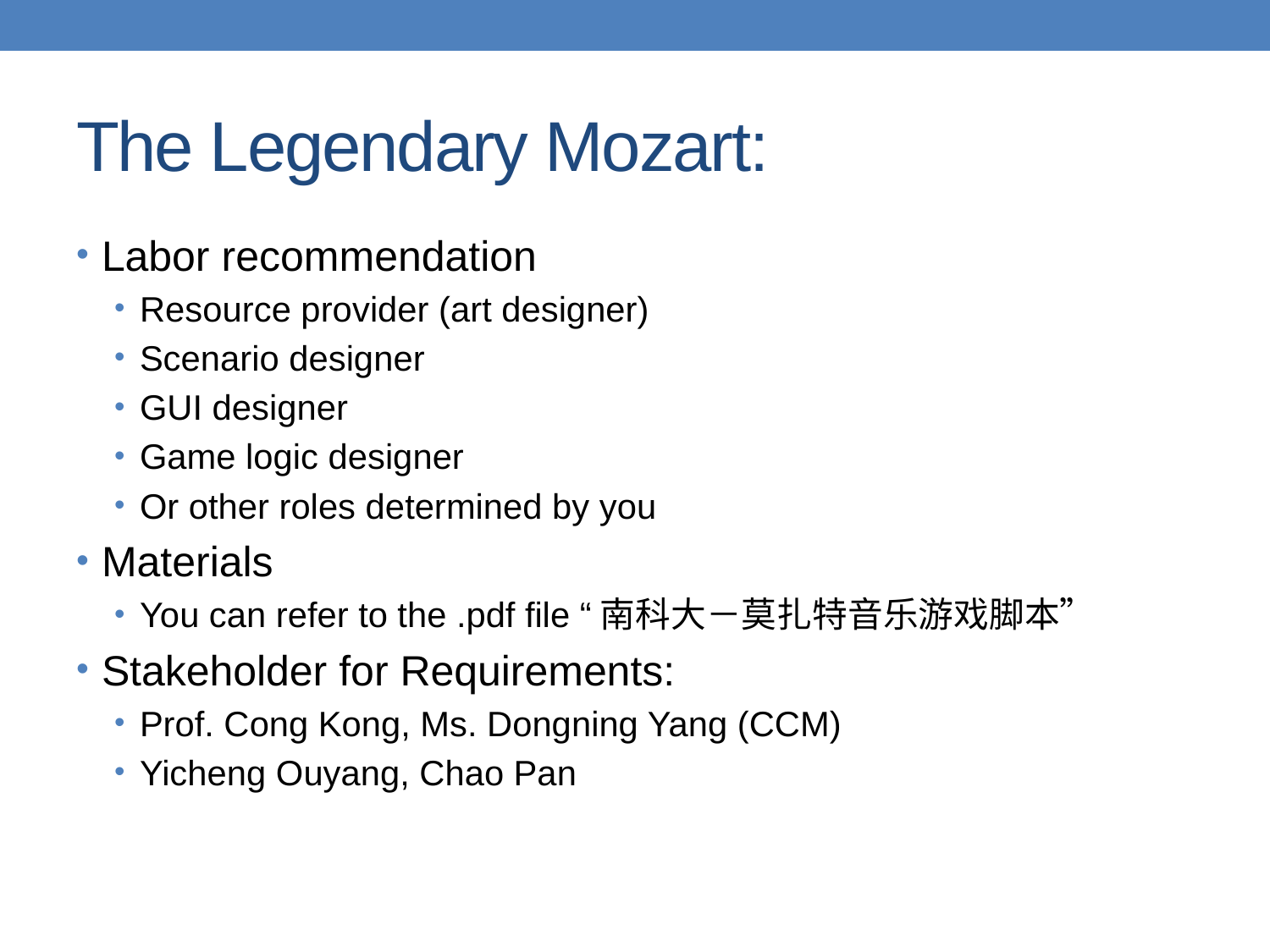

# The Legendary Mozart:
Labor recommendation
Resource provider (art designer)
Scenario designer
GUI designer
Game logic designer
Or other roles determined by you
Materials
You can refer to the .pdf file “南科大－莫扎特音乐游戏脚本”
Stakeholder for Requirements:
Prof. Cong Kong, Ms. Dongning Yang (CCM)
Yicheng Ouyang, Chao Pan